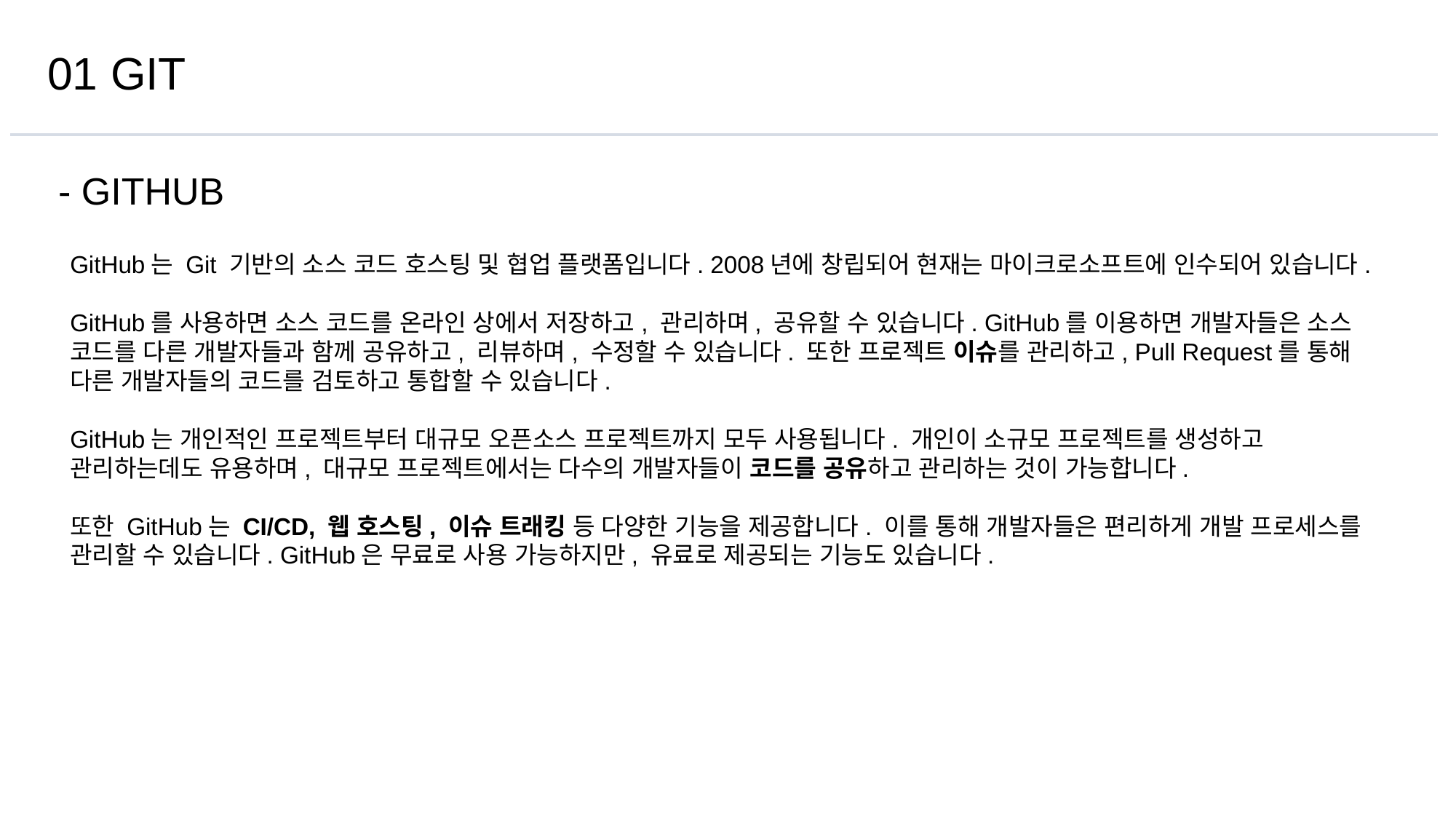

01 GIT
- GITHUB
GitHub는 Git 기반의 소스 코드 호스팅 및 협업 플랫폼입니다. 2008년에 창립되어 현재는 마이크로소프트에 인수되어 있습니다.

GitHub를 사용하면 소스 코드를 온라인 상에서 저장하고, 관리하며, 공유할 수 있습니다. GitHub를 이용하면 개발자들은 소스 코드를 다른 개발자들과 함께 공유하고, 리뷰하며, 수정할 수 있습니다. 또한 프로젝트 이슈를 관리하고, Pull Request를 통해 다른 개발자들의 코드를 검토하고 통합할 수 있습니다.

GitHub는 개인적인 프로젝트부터 대규모 오픈소스 프로젝트까지 모두 사용됩니다. 개인이 소규모 프로젝트를 생성하고 관리하는데도 유용하며, 대규모 프로젝트에서는 다수의 개발자들이 코드를 공유하고 관리하는 것이 가능합니다.

또한 GitHub는 CI/CD, 웹 호스팅, 이슈 트래킹 등 다양한 기능을 제공합니다. 이를 통해 개발자들은 편리하게 개발 프로세스를 관리할 수 있습니다. GitHub은 무료로 사용 가능하지만, 유료로 제공되는 기능도 있습니다.